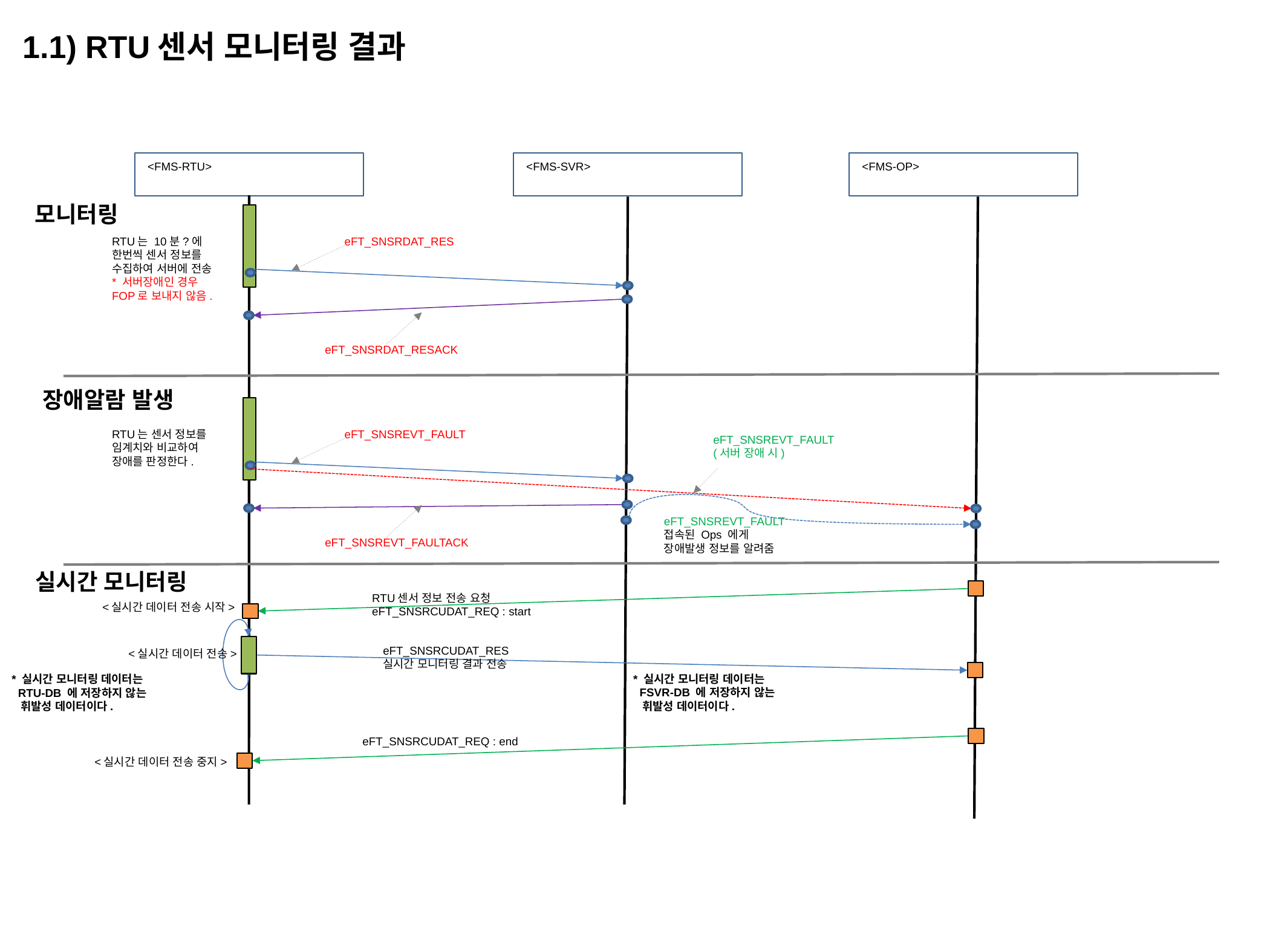

1.1) RTU센서 모니터링 결과
<FMS-RTU>
<FMS-OP>
<FMS-SVR>
모니터링

RTU는 10분?에 한번씩 센서 정보를 수집하여 서버에 전송
* 서버장애인 경우 FOP로 보내지 않음.
eFT_SNSRDAT_RES

eFT_SNSRDAT_RESACK
장애알람 발생

RTU는 센서 정보를 임계치와 비교하여
장애를 판정한다.
eFT_SNSREVT_FAULT
eFT_SNSREVT_FAULT
(서버 장애 시)

eFT_SNSREVT_FAULT
접속된 Ops 에게
장애발생 정보를 알려줌

eFT_SNSREVT_FAULTACK
실시간 모니터링

RTU센서 정보 전송 요청
eFT_SNSRCUDAT_REQ : start
<실시간 데이터 전송 시작>

eFT_SNSRCUDAT_RES
실시간 모니터링 결과 전송
<실시간 데이터 전송>

* 실시간 모니터링 데이터는
  FSVR-DB 에 저장하지 않는
  휘발성 데이터이다.
* 실시간 모니터링 데이터는
  RTU-DB 에 저장하지 않는
  휘발성 데이터이다.
eFT_SNSRCUDAT_REQ : end

<실시간 데이터 전송 중지>